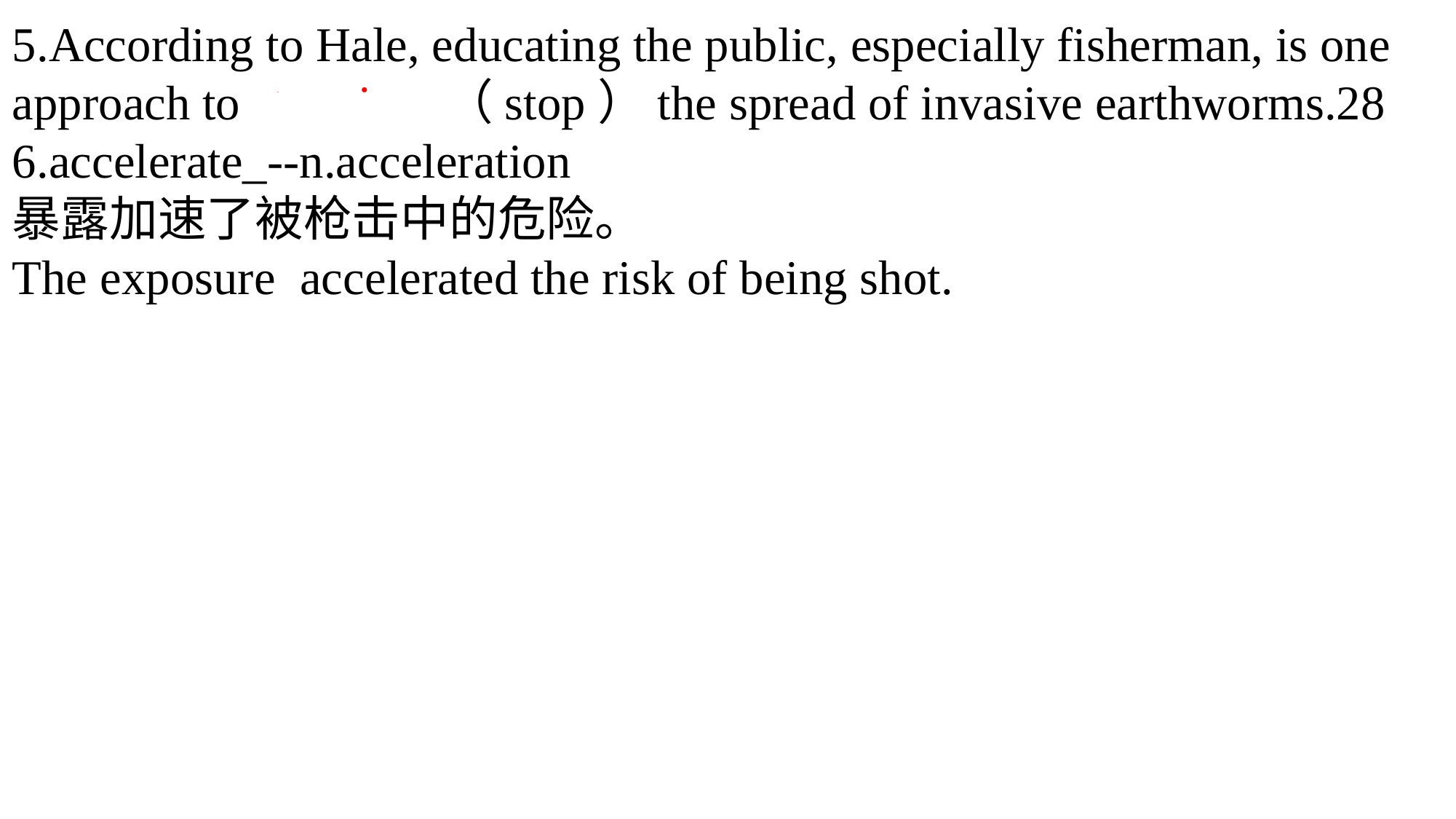

5.According to Hale, educating the public, especially fisherman, is one approach to stopping （stop）the spread of invasive earthworms.28
6.accelerate_--n.acceleration
暴露加速了被枪击中的危险。
The exposure  accelerated the risk of being shot.